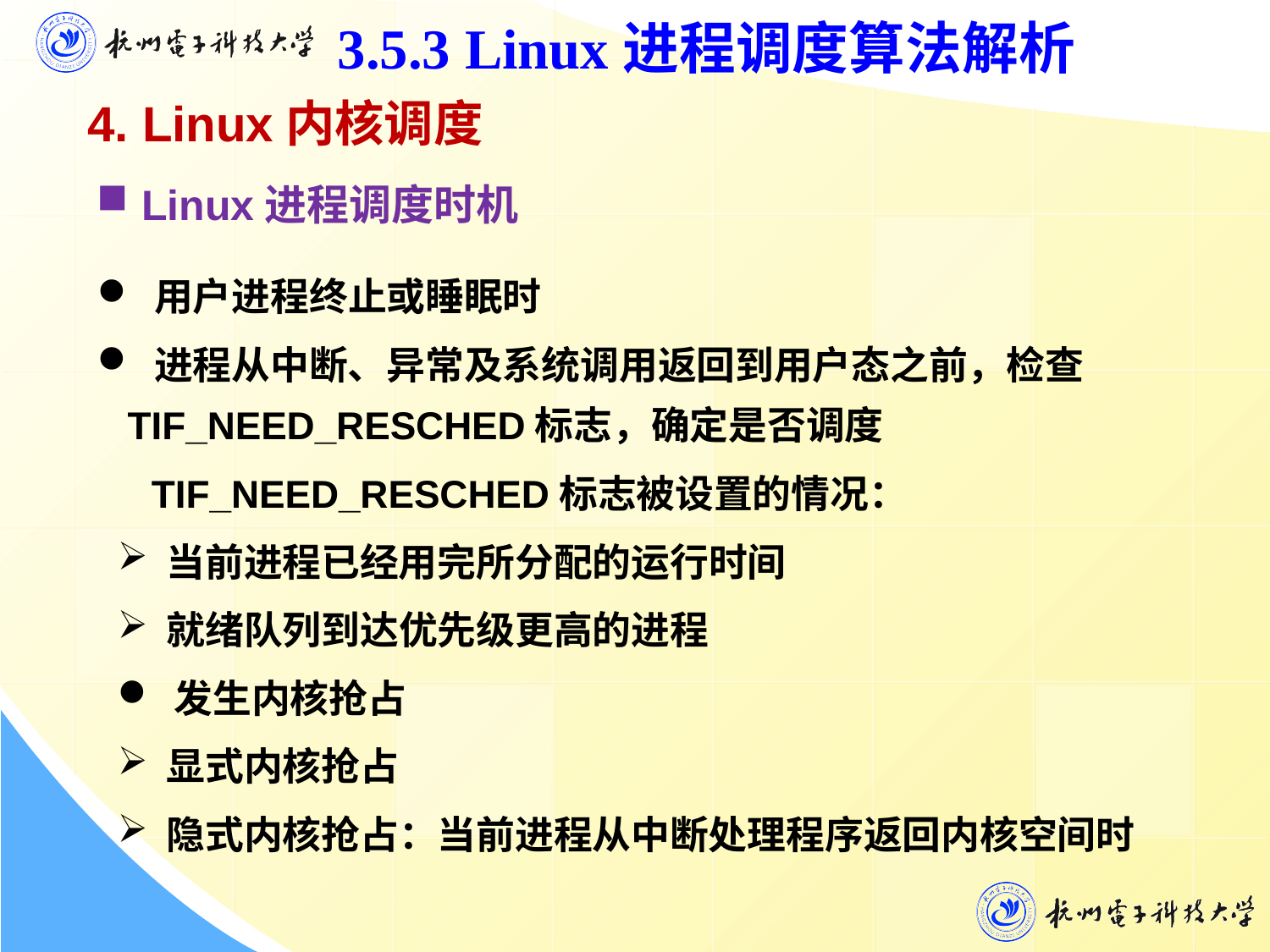

3.5.3 Linux进程调度算法解析
4. Linux内核调度
 Linux进程调度时机
 用户进程终止或睡眠时
 进程从中断、异常及系统调用返回到用户态之前，检查TIF_NEED_RESCHED标志，确定是否调度
     TIF_NEED_RESCHED标志被设置的情况：
 当前进程已经用完所分配的运行时间
 就绪队列到达优先级更高的进程
 发生内核抢占
 显式内核抢占
 隐式内核抢占：当前进程从中断处理程序返回内核空间时